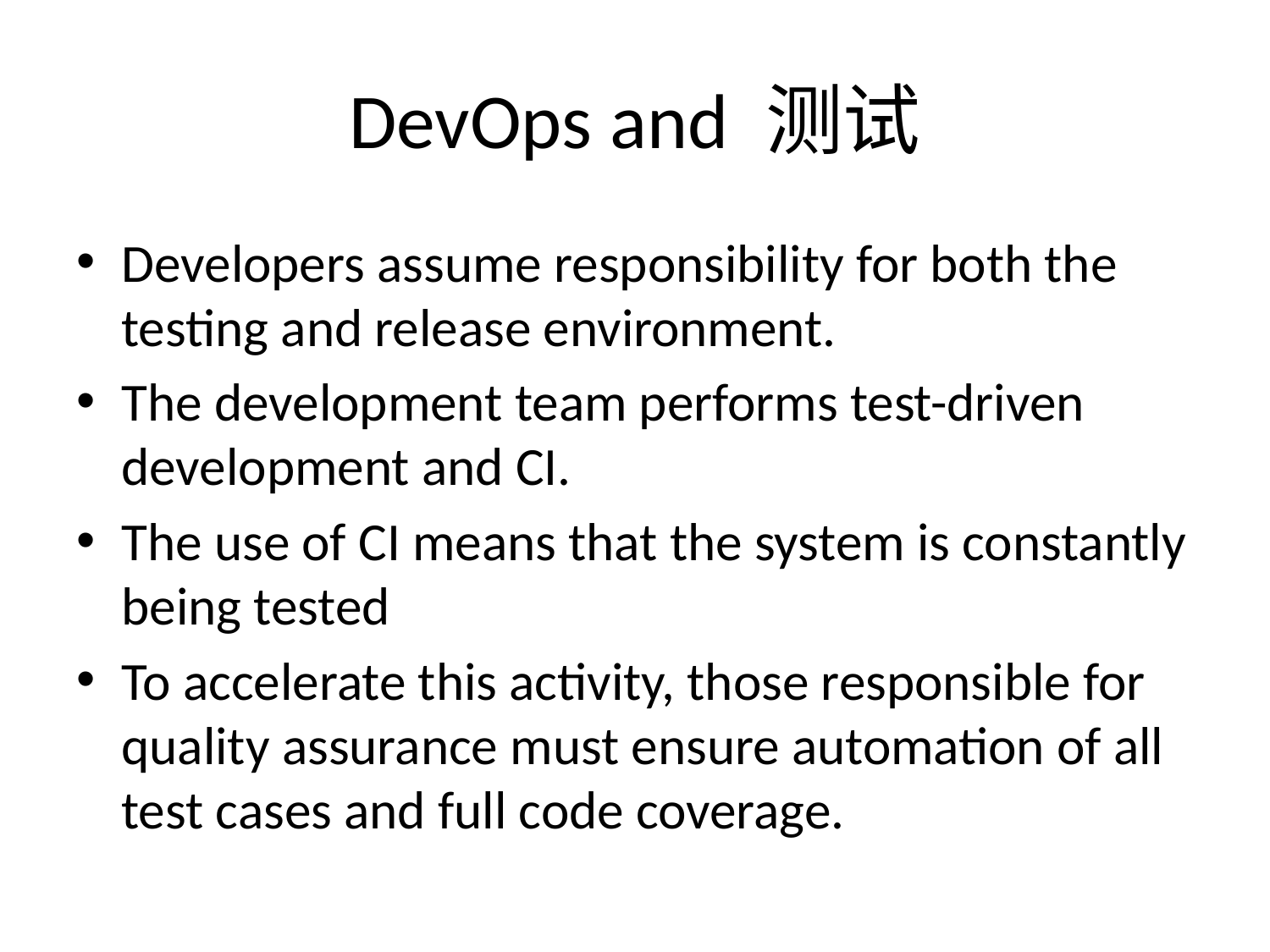

# DevOps and 测试
Developers assume responsibility for both the testing and release environment.
The development team performs test-driven development and CI.
The use of CI means that the system is constantly being tested
To accelerate this activity, those responsible for quality assurance must ensure automation of all test cases and full code coverage.